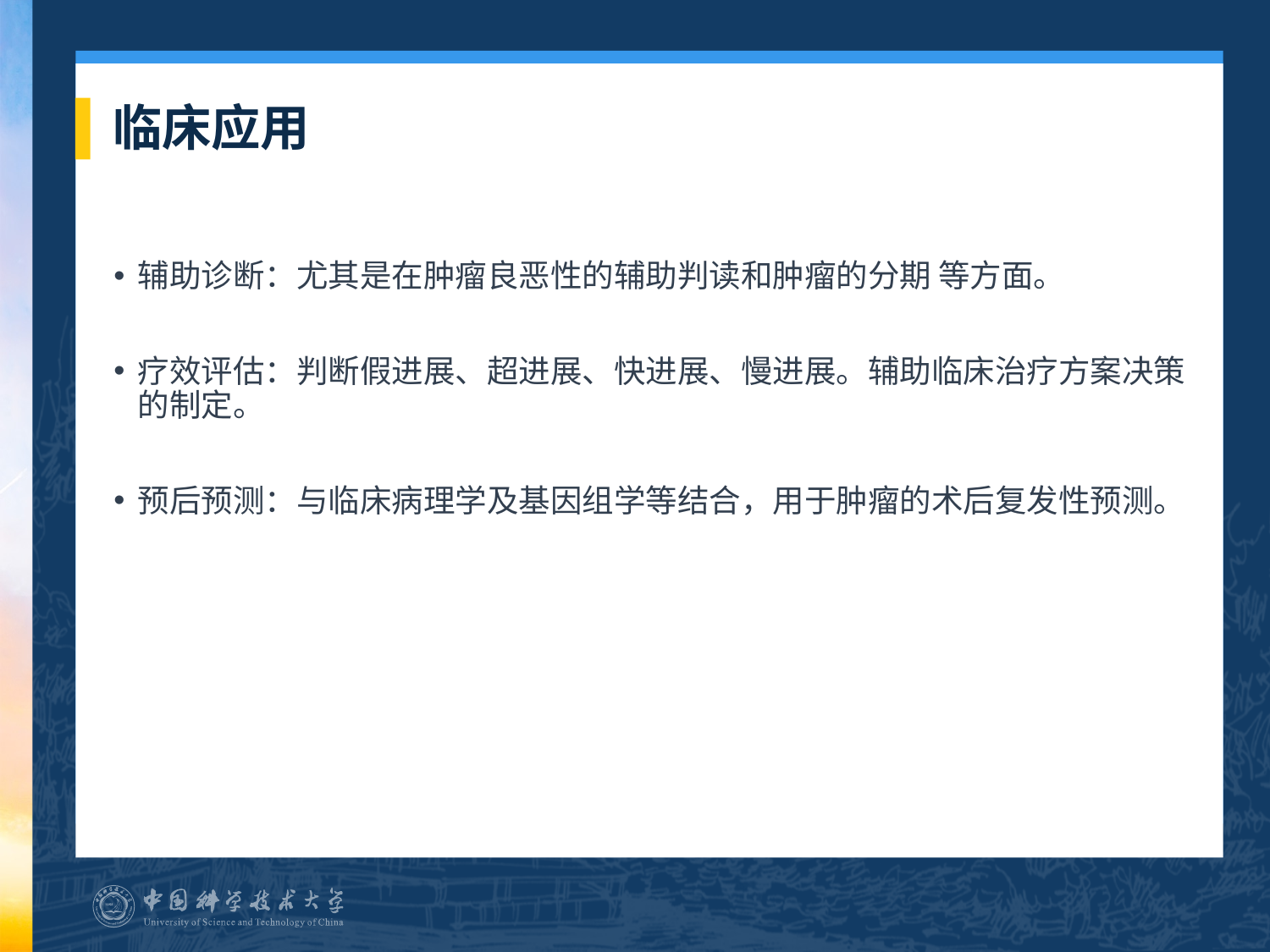

# 临床应用
辅助诊断：尤其是在肿瘤良恶性的辅助判读和肿瘤的分期 等方面。

疗效评估：判断假进展、超进展、快进展、慢进展。辅助临床治疗方案决策的制定。

预后预测：与临床病理学及基因组学等结合，用于肿瘤的术后复发性预测。